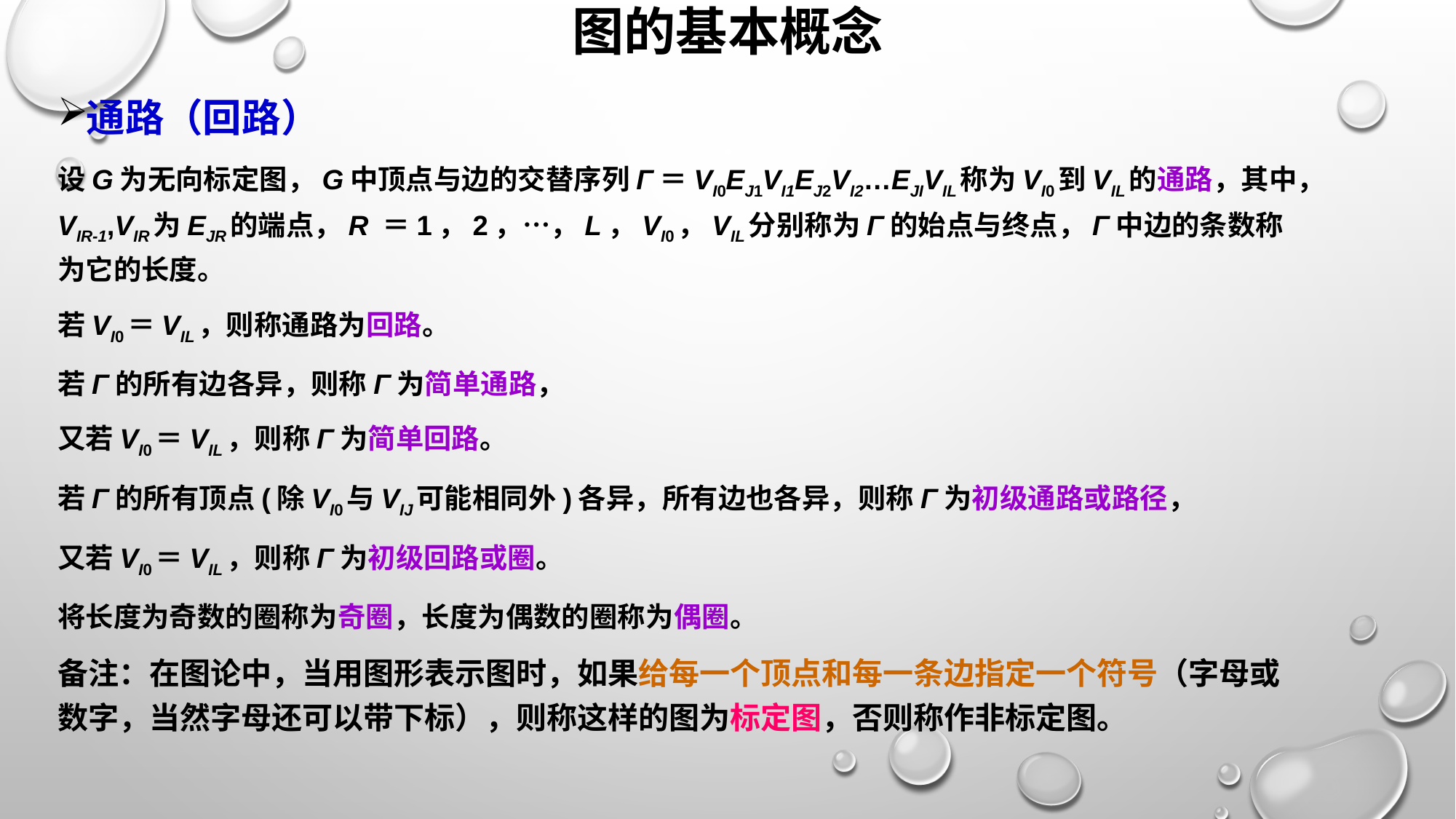

# 图的基本概念
通路（回路）
设G为无向标定图，G中顶点与边的交替序列Г＝vi0ej1vi1ej2vi2…ejivil称为vi0到vil的通路，其中，vir-1,vir为ejr的端点，r ＝1，2，…，l，vi0，vil分别称为Г的始点与终点，Г中边的条数称为它的长度。
若vi0＝vil，则称通路为回路。
若Г的所有边各异，则称Г为简单通路，
又若vi0＝vil，则称Г为简单回路。
若Г的所有顶点(除vi0与vij可能相同外)各异，所有边也各异，则称Г为初级通路或路径，
又若vi0＝vil，则称Г为初级回路或圈。
将长度为奇数的圈称为奇圈，长度为偶数的圈称为偶圈。
备注：在图论中，当用图形表示图时，如果给每一个顶点和每一条边指定一个符号（字母或数字，当然字母还可以带下标），则称这样的图为标定图，否则称作非标定图。